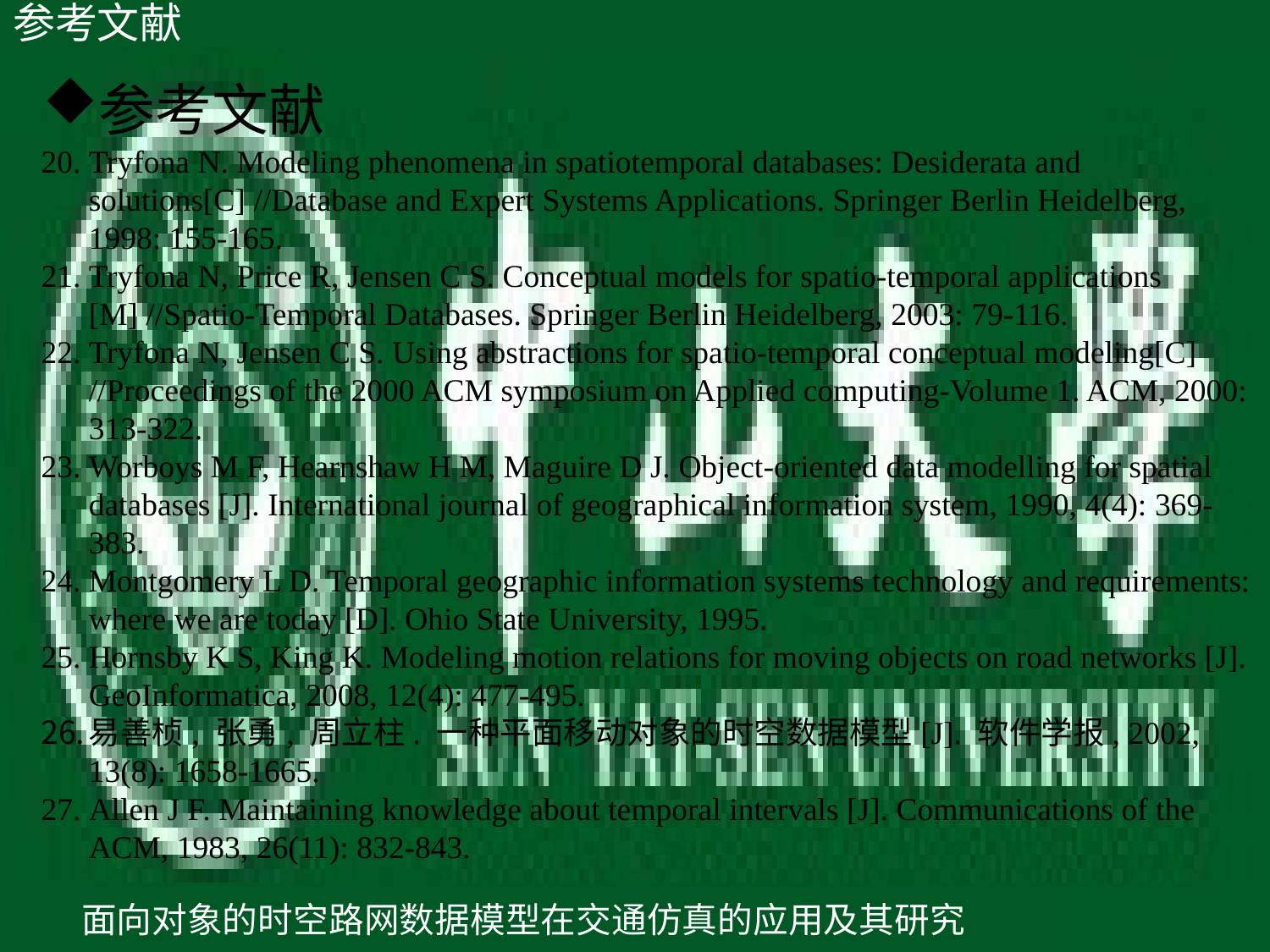

# 参考文献
24
参考文献
Tryfona N. Modeling phenomena in spatiotemporal databases: Desiderata and solutions[C] //Database and Expert Systems Applications. Springer Berlin Heidelberg, 1998: 155-165.
Tryfona N, Price R, Jensen C S. Conceptual models for spatio-temporal applications [M] //Spatio-Temporal Databases. Springer Berlin Heidelberg, 2003: 79-116.
Tryfona N, Jensen C S. Using abstractions for spatio-temporal conceptual modeling[C] //Proceedings of the 2000 ACM symposium on Applied computing-Volume 1. ACM, 2000: 313-322.
Worboys M F, Hearnshaw H M, Maguire D J. Object-oriented data modelling for spatial databases [J]. International journal of geographical information system, 1990, 4(4): 369-383.
Montgomery L D. Temporal geographic information systems technology and requirements: where we are today [D]. Ohio State University, 1995.
Hornsby K S, King K. Modeling motion relations for moving objects on road networks [J]. GeoInformatica, 2008, 12(4): 477-495.
易善桢, 张勇, 周立柱. 一种平面移动对象的时空数据模型[J]. 软件学报, 2002, 13(8): 1658-1665.
Allen J F. Maintaining knowledge about temporal intervals [J]. Communications of the ACM, 1983, 26(11): 832-843.